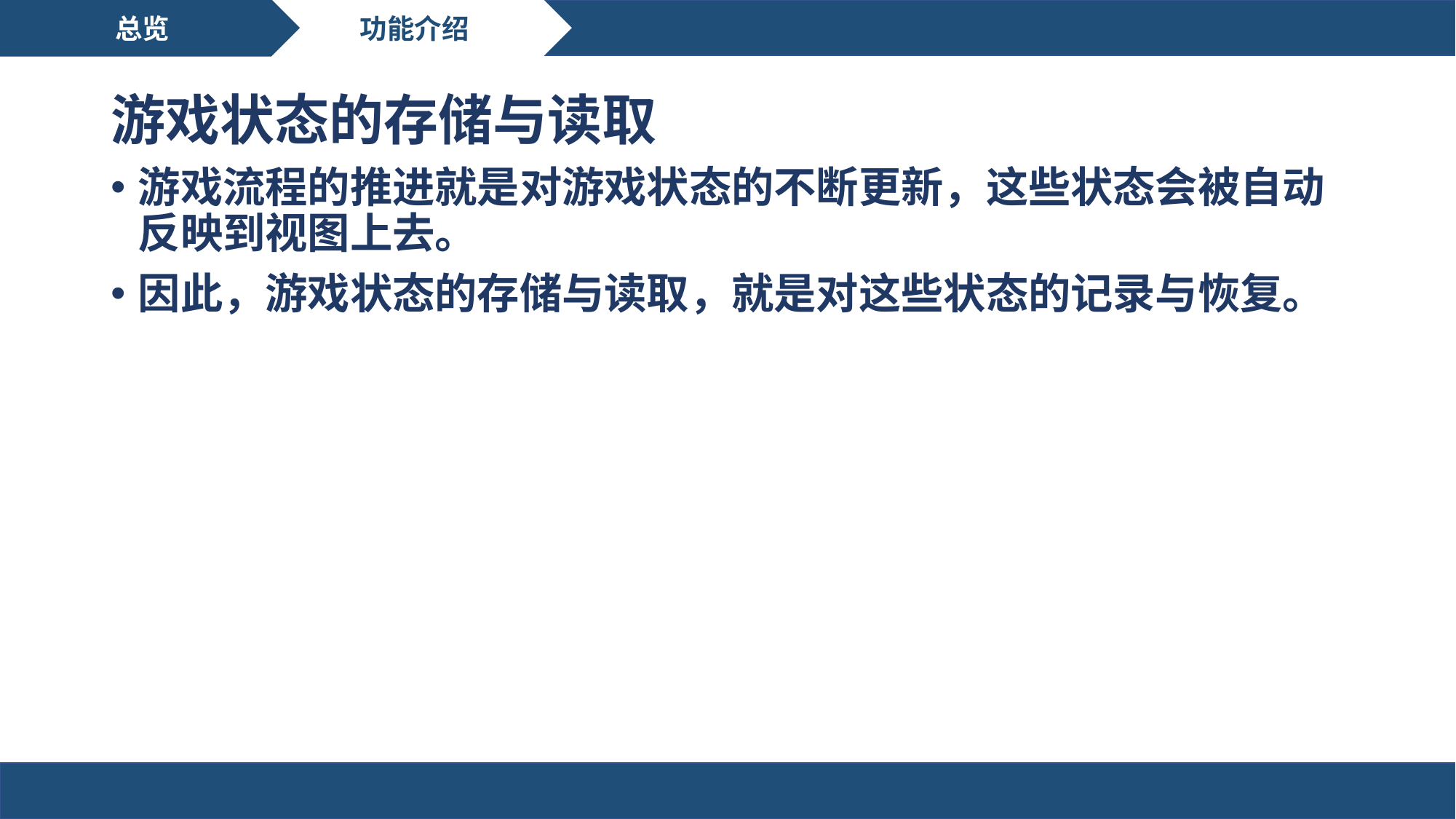

总览
功能介绍
# 游戏状态的存储与读取
游戏流程的推进就是对游戏状态的不断更新，这些状态会被自动反映到视图上去。
因此，游戏状态的存储与读取，就是对这些状态的记录与恢复。